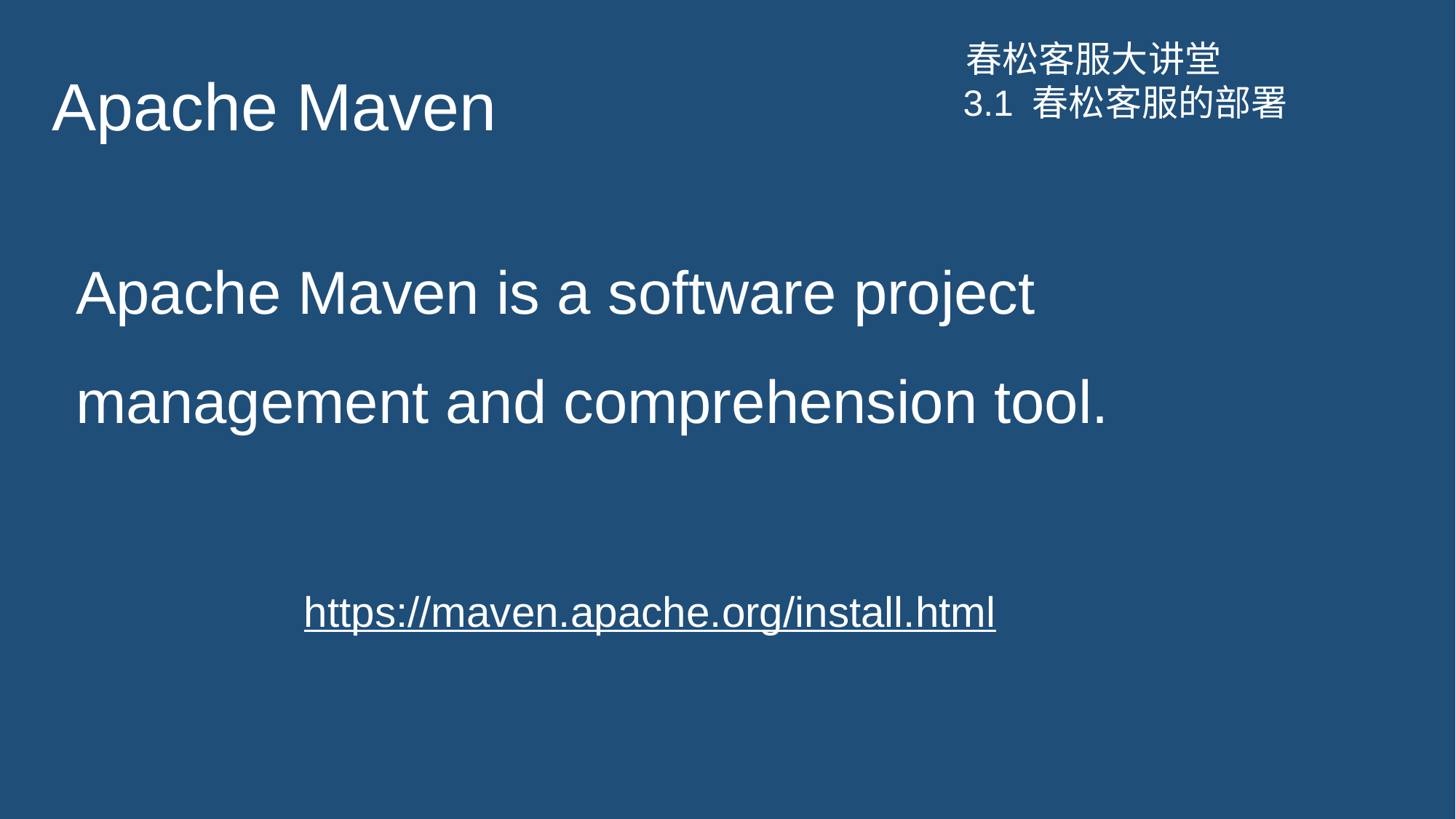

# Apache Maven
春松客服大讲堂
3.1 春松客服的部署
Apache Maven is a software project management and comprehension tool.
https://maven.apache.org/install.html